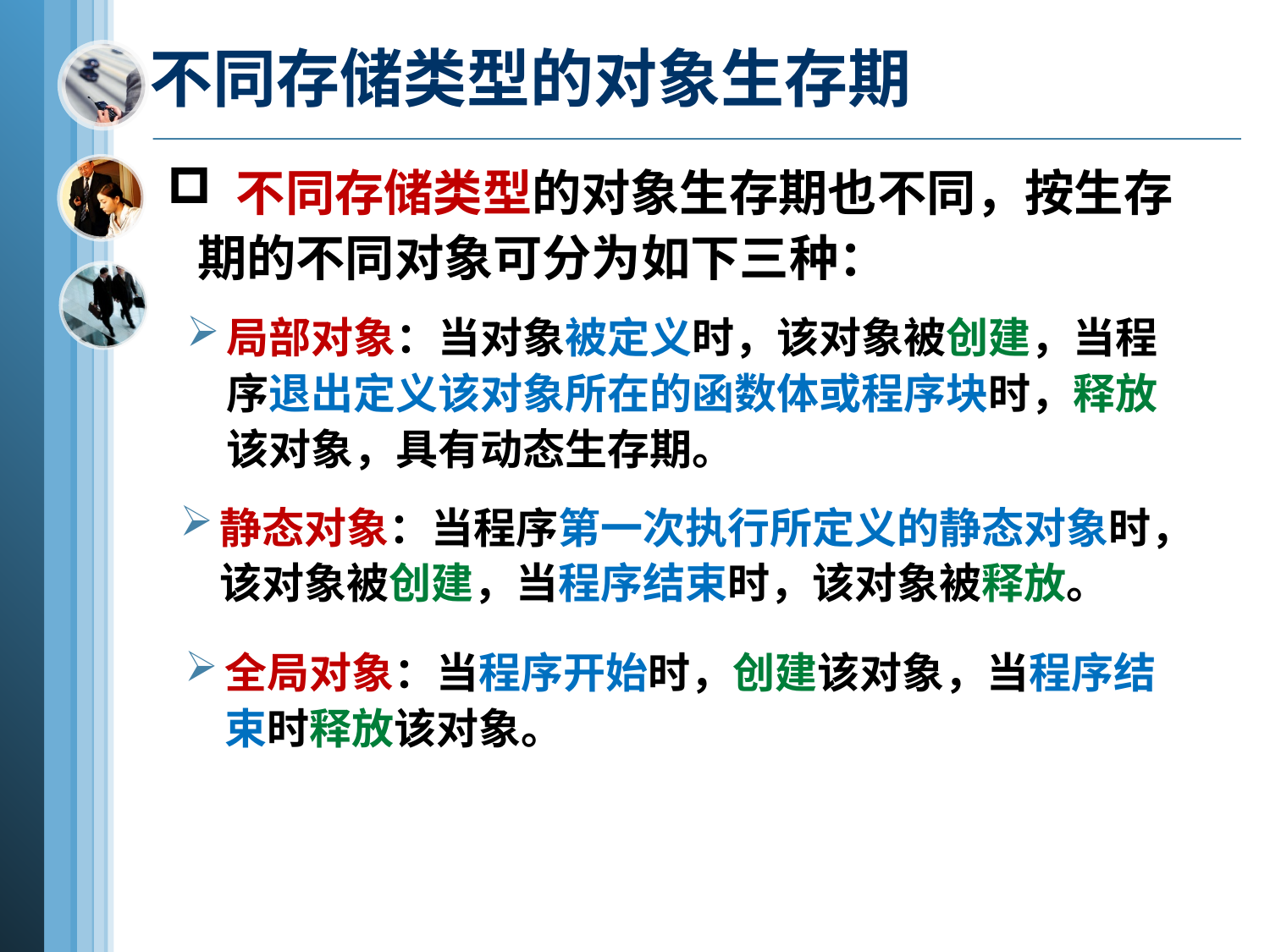

# 不同存储类型的对象生存期
 不同存储类型的对象生存期也不同，按生存期的不同对象可分为如下三种：
局部对象：当对象被定义时，该对象被创建，当程序退出定义该对象所在的函数体或程序块时，释放该对象，具有动态生存期。
静态对象：当程序第一次执行所定义的静态对象时，该对象被创建，当程序结束时，该对象被释放。
全局对象：当程序开始时，创建该对象，当程序结束时释放该对象。